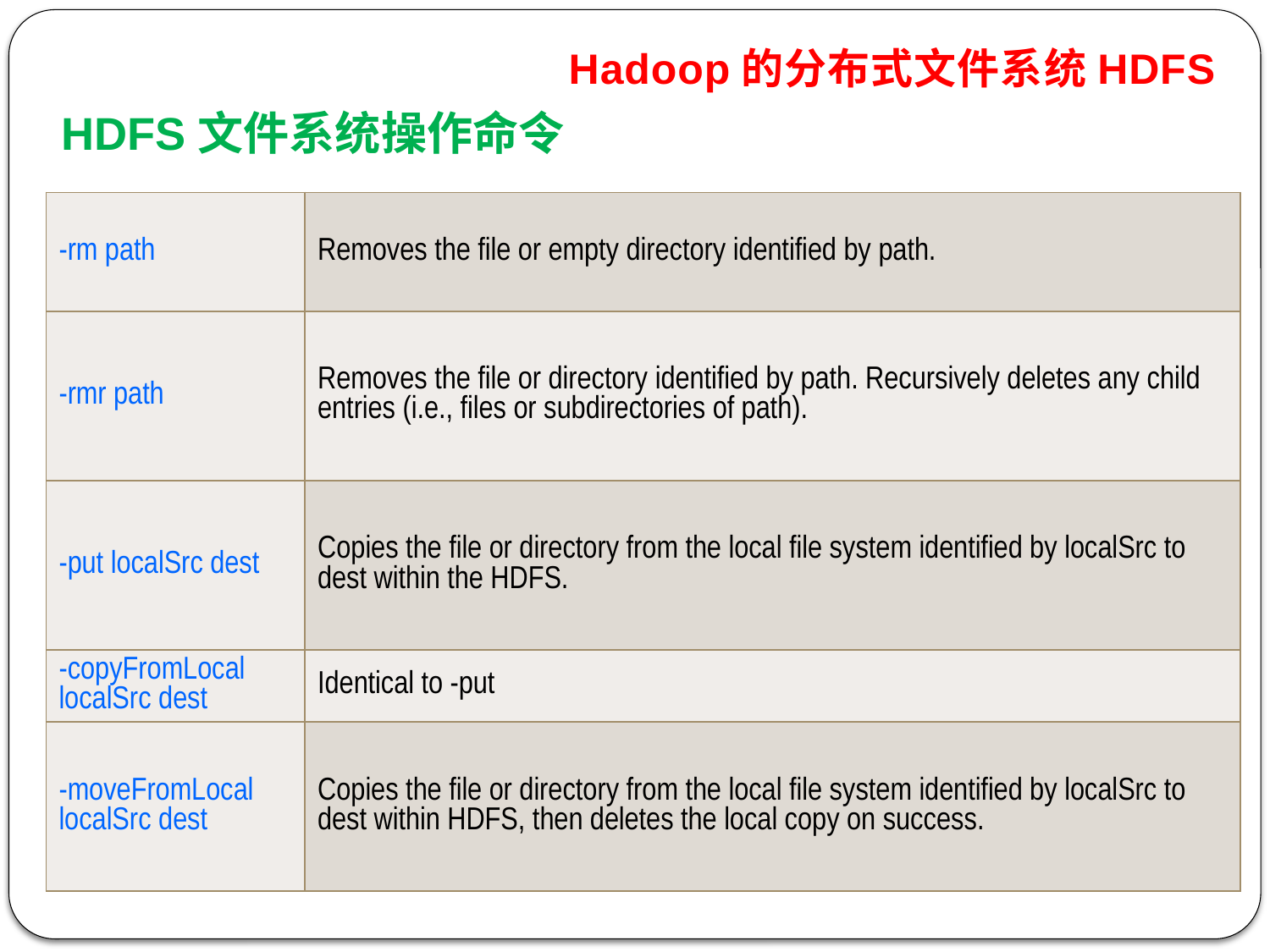

Hadoop的分布式文件系统HDFS
HDFS文件系统操作命令

| -rm path | Removes the file or empty directory identified by path. |
| --- | --- |
| -rmr path | Removes the file or directory identified by path. Recursively deletes any child entries (i.e., files or subdirectories of path). |
| -put localSrc dest | Copies the file or directory from the local file system identified by localSrc to dest within the HDFS. |
| -copyFromLocal localSrc dest | Identical to -put |
| -moveFromLocal localSrc dest | Copies the file or directory from the local file system identified by localSrc to dest within HDFS, then deletes the local copy on success. |